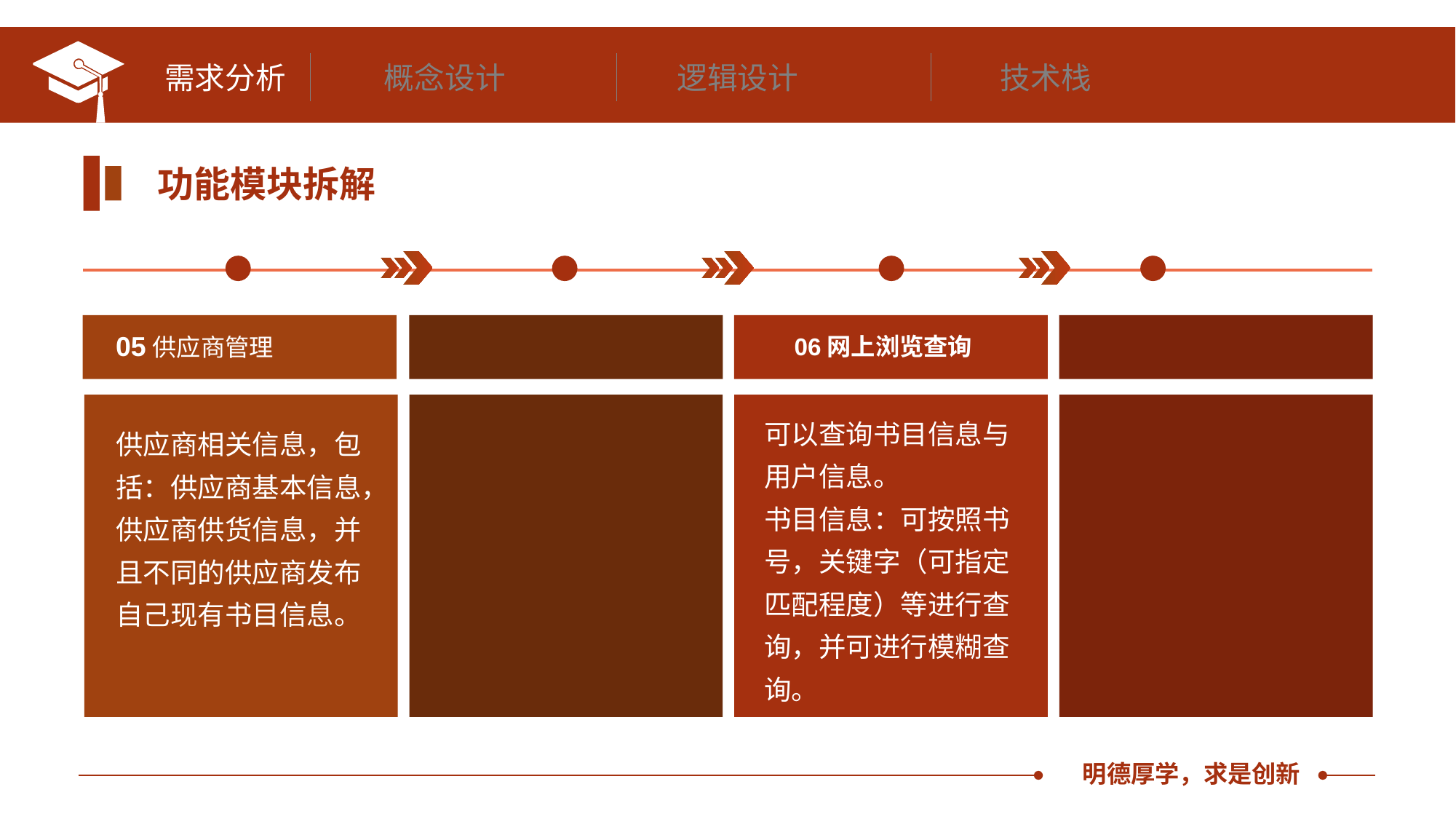

需求分析
概念设计
逻辑设计
技术栈

功能模块拆解

05供应商管理
06网上浏览查询

可以查询书目信息与用户信息。
书目信息：可按照书号，关键字（可指定匹配程度）等进行查询，并可进行模糊查询。
供应商相关信息，包括：供应商基本信息，供应商供货信息，并且不同的供应商发布自己现有书目信息。